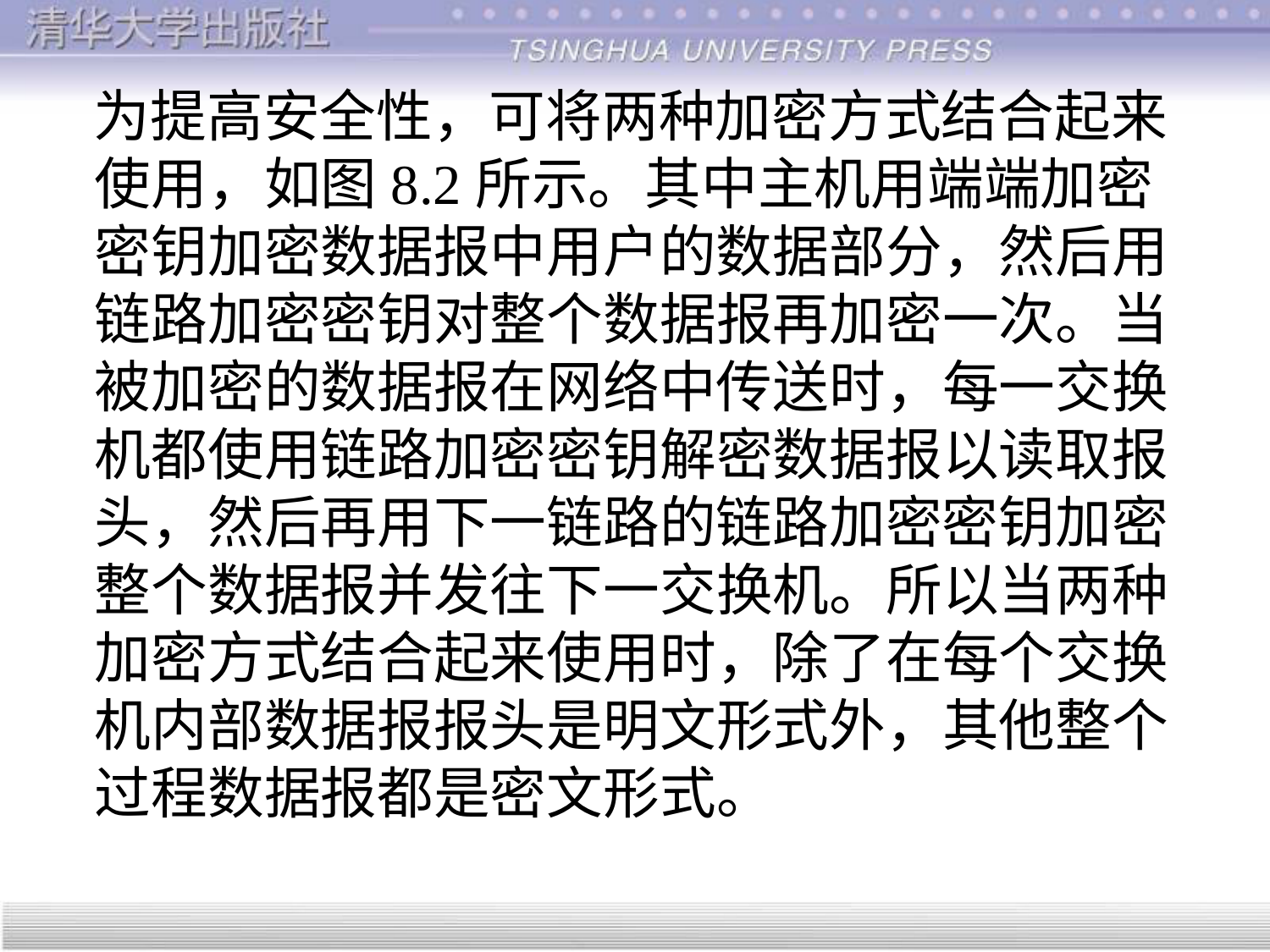

为提高安全性，可将两种加密方式结合起来使用，如图8.2所示。其中主机用端端加密密钥加密数据报中用户的数据部分，然后用链路加密密钥对整个数据报再加密一次。当被加密的数据报在网络中传送时，每一交换机都使用链路加密密钥解密数据报以读取报头，然后再用下一链路的链路加密密钥加密整个数据报并发往下一交换机。所以当两种加密方式结合起来使用时，除了在每个交换机内部数据报报头是明文形式外，其他整个过程数据报都是密文形式。